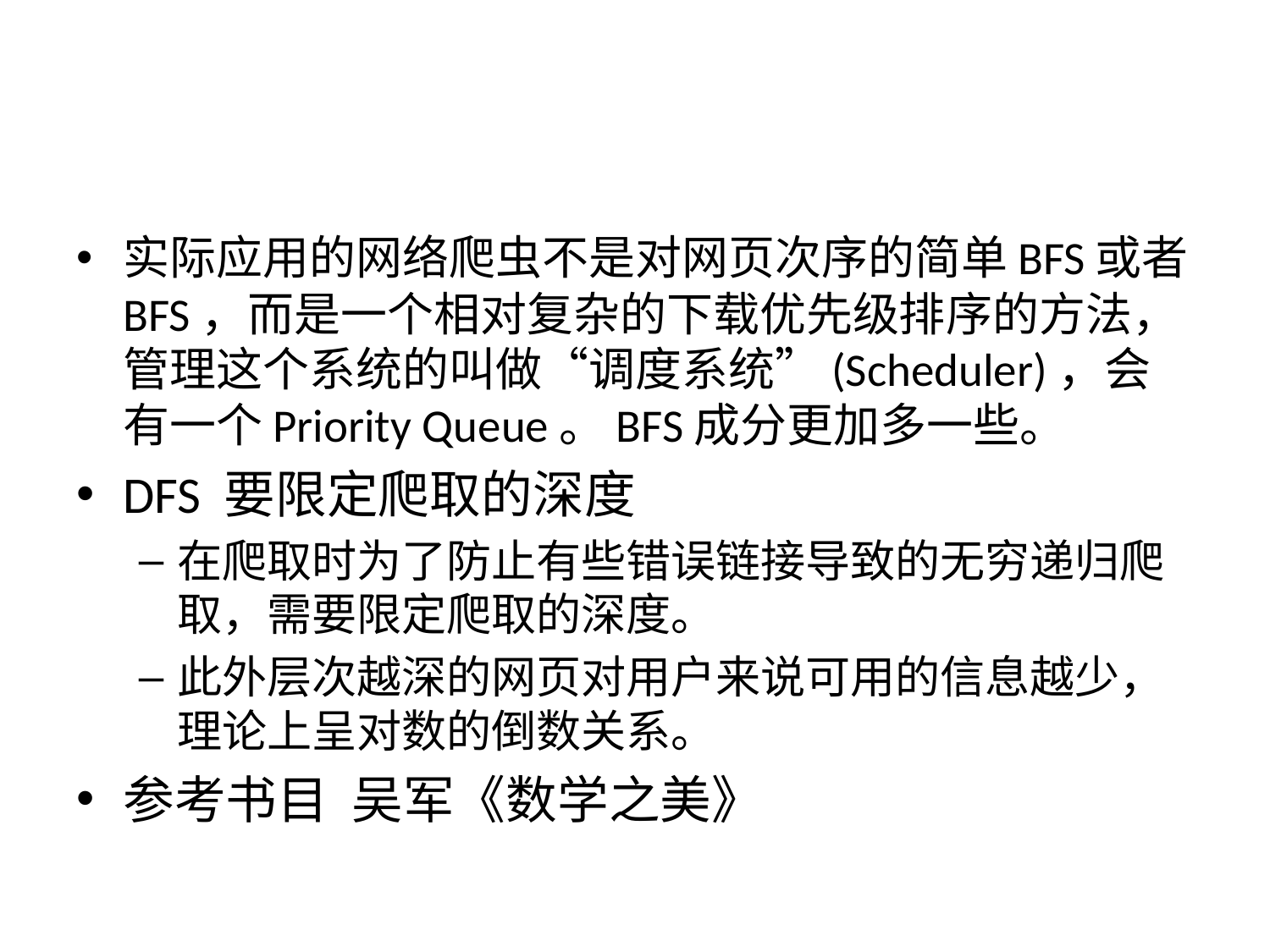

实际应用的网络爬虫不是对网页次序的简单BFS或者BFS，而是一个相对复杂的下载优先级排序的方法，管理这个系统的叫做“调度系统”(Scheduler)，会有一个Priority Queue。BFS成分更加多一些。
DFS 要限定爬取的深度
在爬取时为了防止有些错误链接导致的无穷递归爬取，需要限定爬取的深度。
此外层次越深的网页对用户来说可用的信息越少，理论上呈对数的倒数关系。
参考书目  吴军《数学之美》